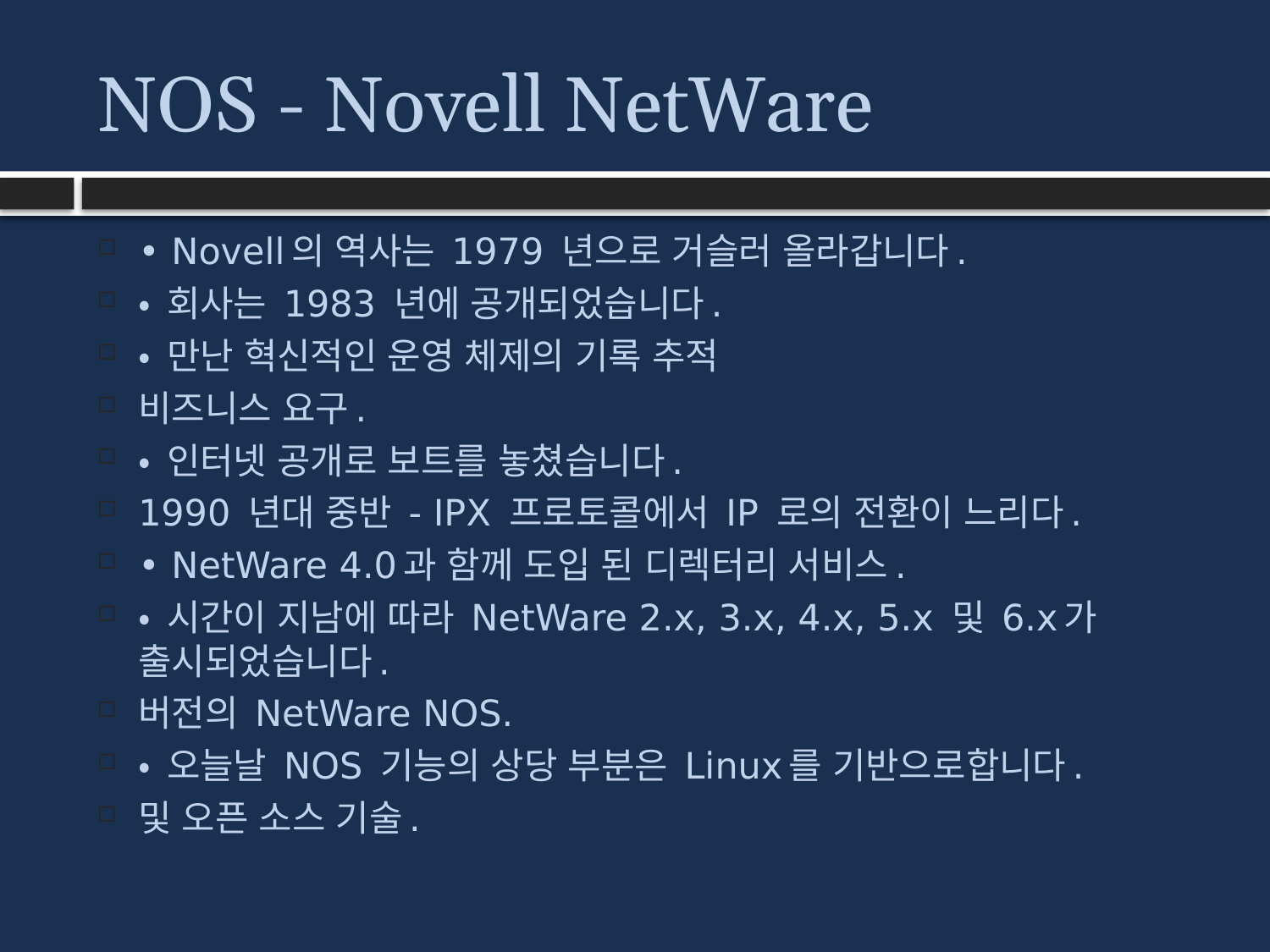

# NOS - Novell NetWare
• Novell의 역사는 1979 년으로 거슬러 올라갑니다.
• 회사는 1983 년에 공개되었습니다.
• 만난 혁신적인 운영 체제의 기록 추적
비즈니스 요구.
• 인터넷 공개로 보트를 놓쳤습니다.
1990 년대 중반 - IPX 프로토콜에서 IP 로의 전환이 느리다.
• NetWare 4.0과 함께 도입 된 디렉터리 서비스.
• 시간이 지남에 따라 NetWare 2.x, 3.x, 4.x, 5.x 및 6.x가 출시되었습니다.
버전의 NetWare NOS.
• 오늘날 NOS 기능의 상당 부분은 Linux를 기반으로합니다.
및 오픈 소스 기술.